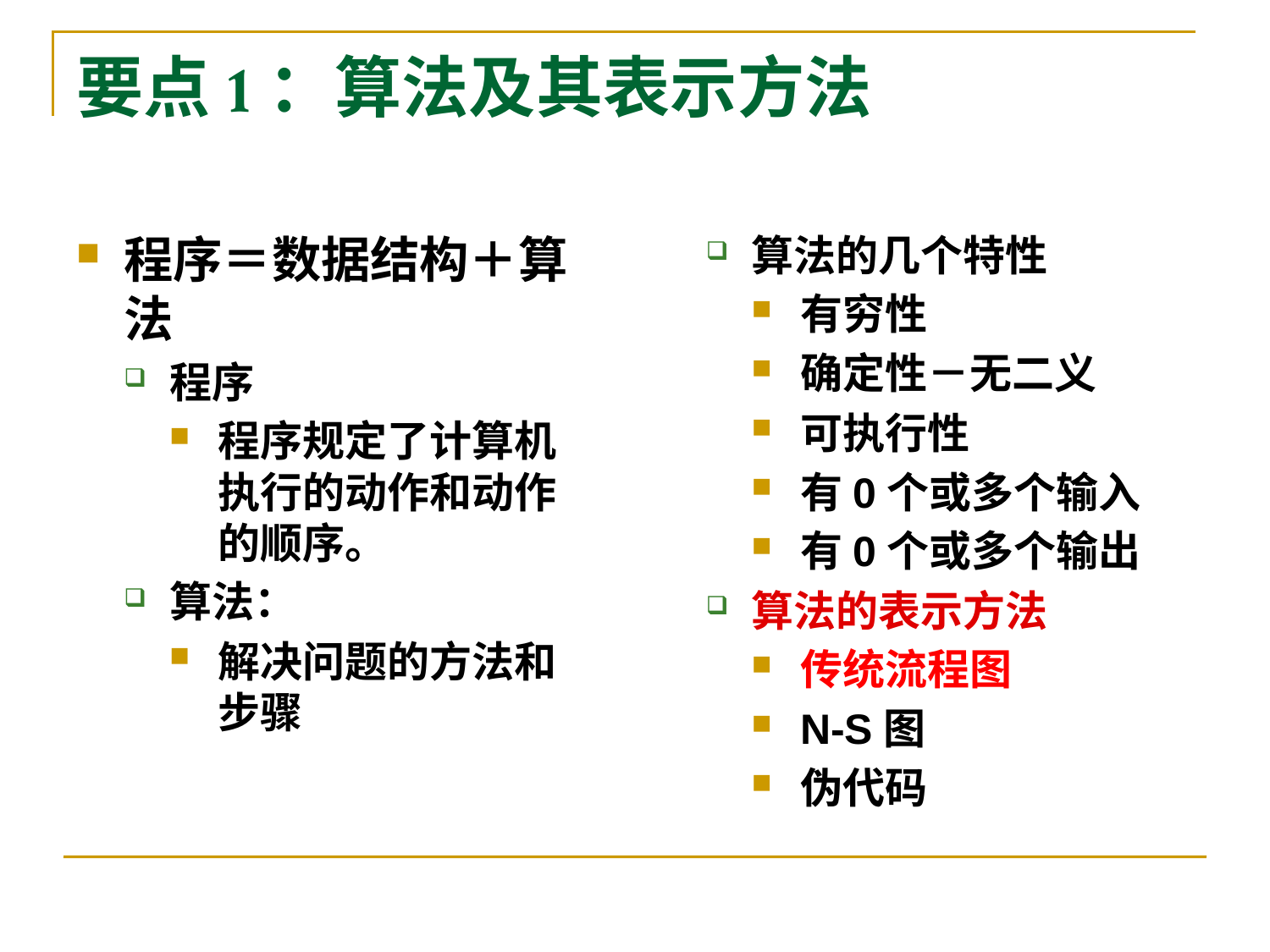

# 要点1：算法及其表示方法
程序＝数据结构＋算法
程序
程序规定了计算机执行的动作和动作的顺序。
算法：
解决问题的方法和步骤
算法的几个特性
有穷性
确定性－无二义
可执行性
有0个或多个输入
有0个或多个输出
算法的表示方法
传统流程图
N-S图
伪代码